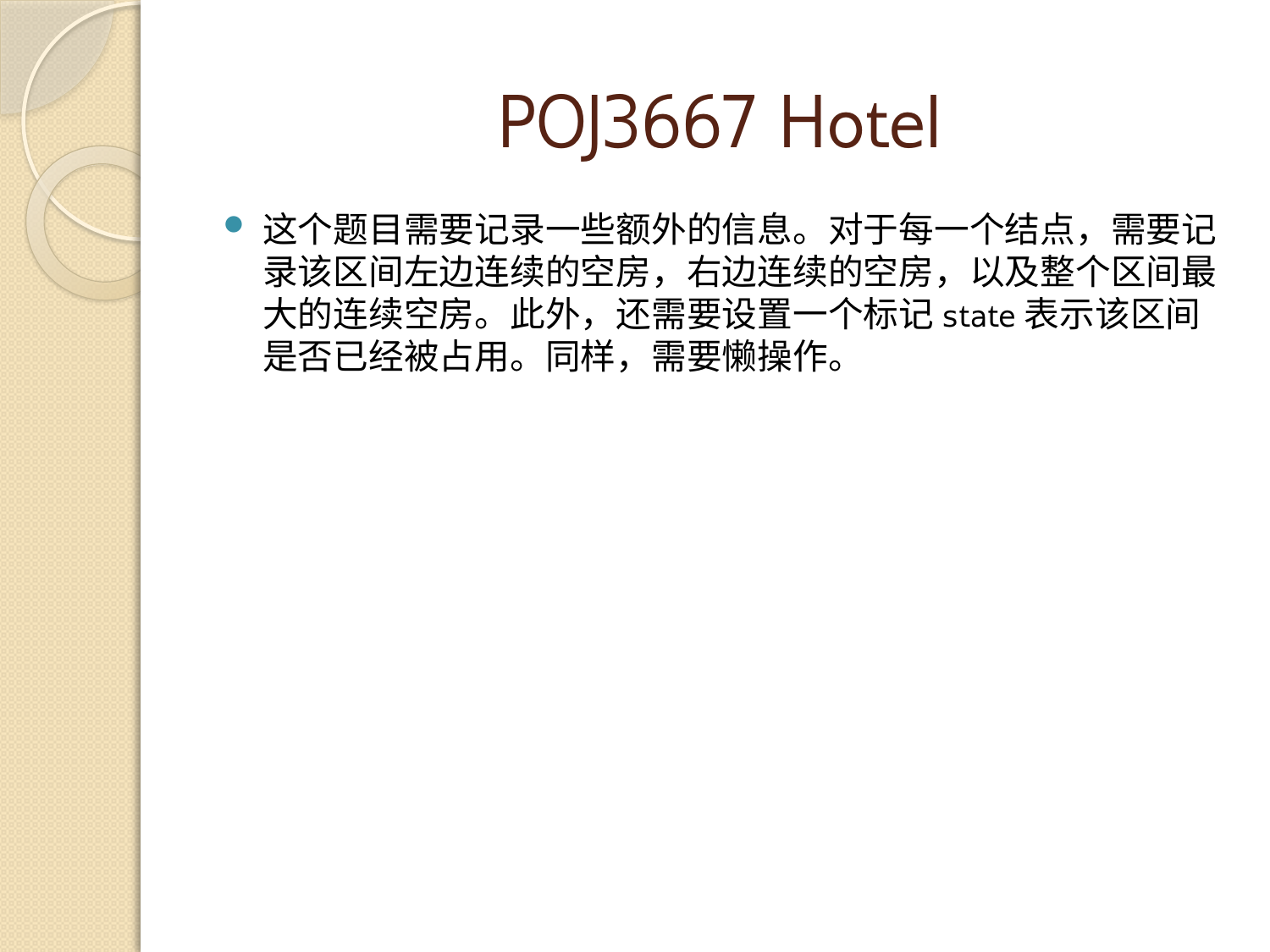

# POJ3667 Hotel
这个题目需要记录一些额外的信息。对于每一个结点，需要记录该区间左边连续的空房，右边连续的空房，以及整个区间最大的连续空房。此外，还需要设置一个标记state表示该区间是否已经被占用。同样，需要懒操作。